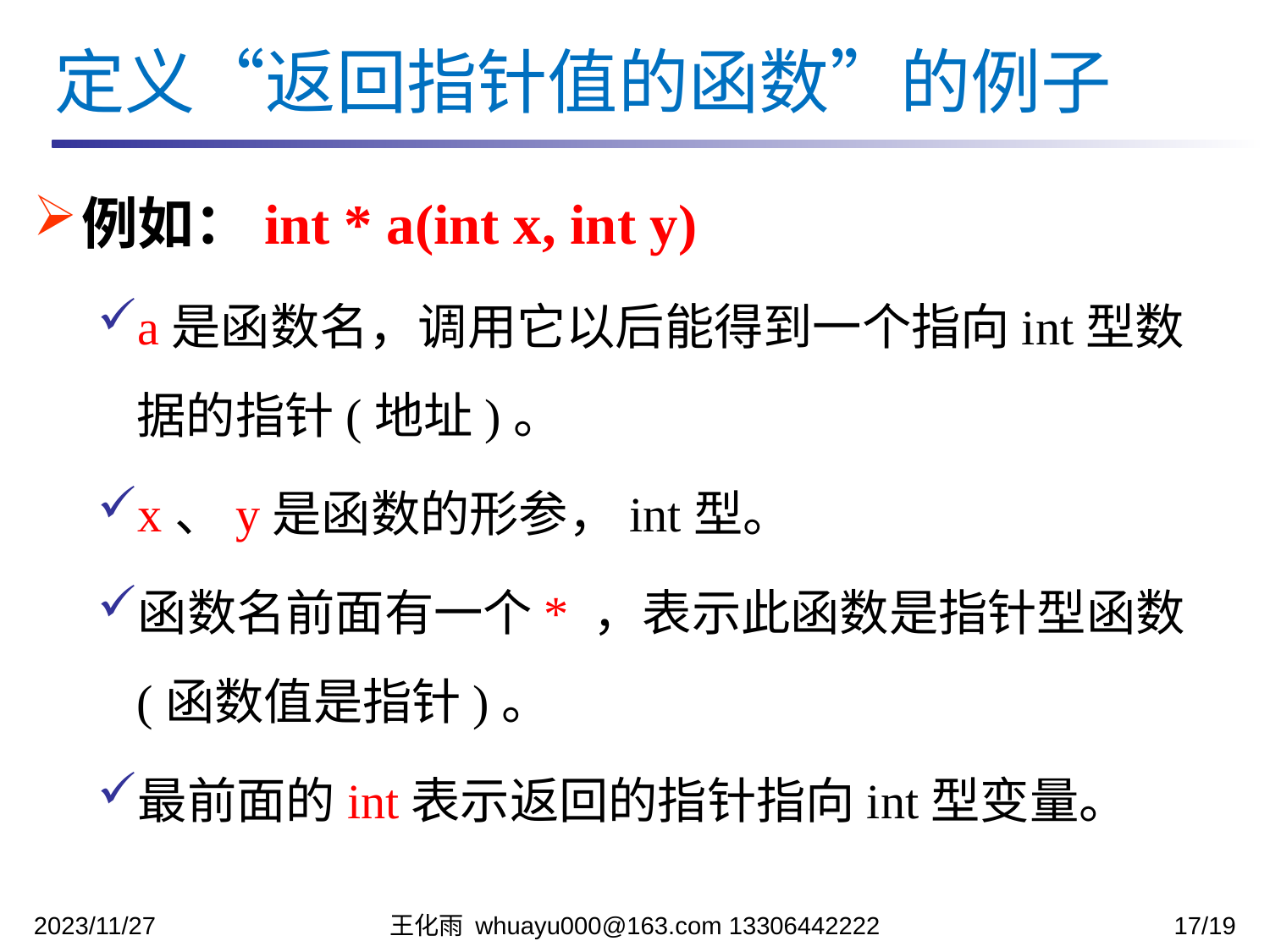

定义“返回指针值的函数”的例子
例如：int * a(int x, int y)
a是函数名，调用它以后能得到一个指向int型数据的指针(地址)。
x、y是函数的形参，int型。
函数名前面有一个* ，表示此函数是指针型函数(函数值是指针)。
最前面的int表示返回的指针指向int型变量。
2023/11/27
王化雨 whuayu000@163.com 13306442222
17/19